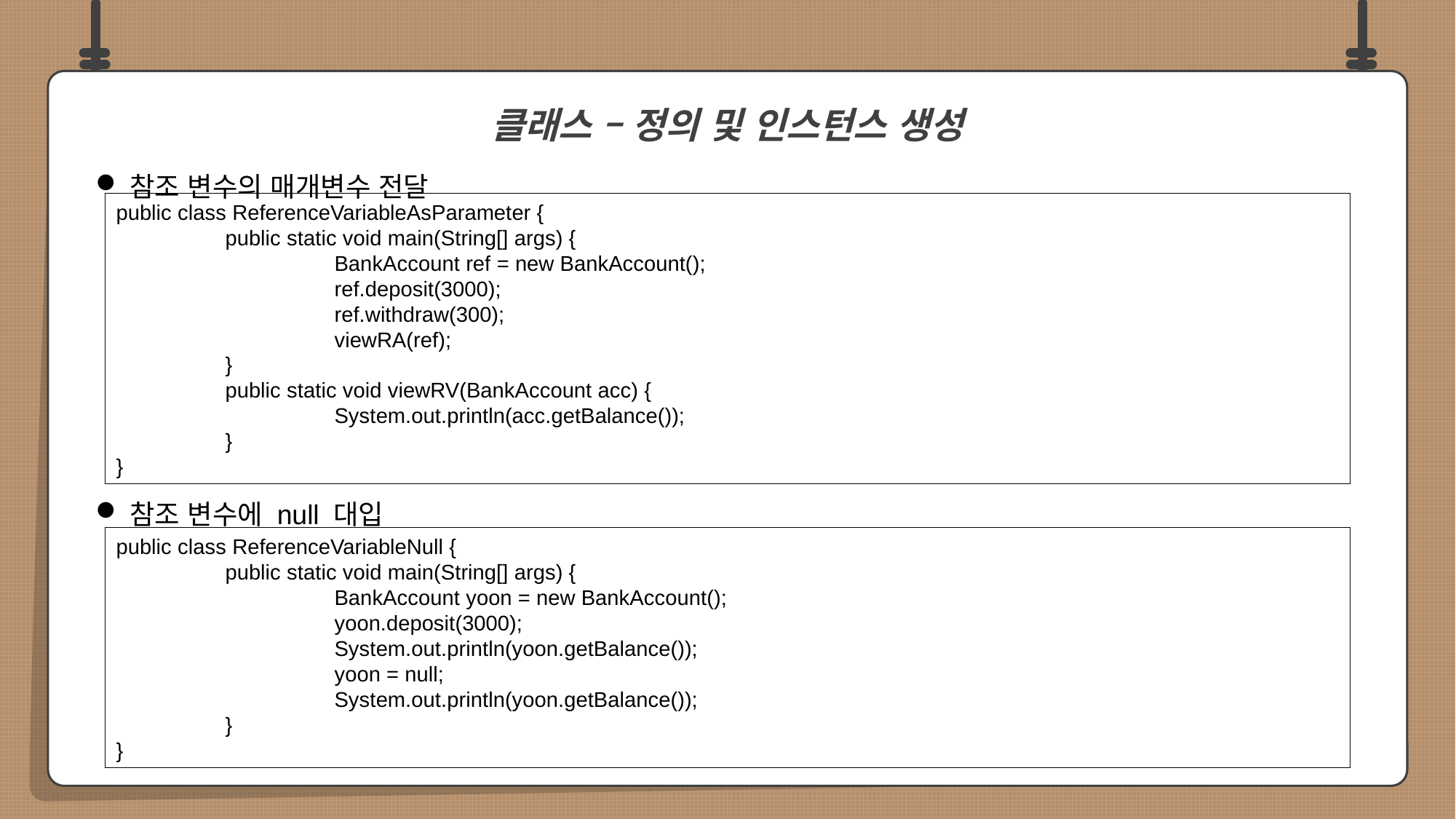

참조 변수의 매개변수 전달

참조 변수에 null 대입

클래스 – 정의 및 인스턴스 생성

public class ReferenceVariableAsParameter {
	public static void main(String[] args) {
		BankAccount ref = new BankAccount();
		ref.deposit(3000);
		ref.withdraw(300);
		viewRA(ref);
	}
	public static void viewRV(BankAccount acc) {
		System.out.println(acc.getBalance());
	}
}
public class ReferenceVariableNull {
	public static void main(String[] args) {
		BankAccount yoon = new BankAccount();
		yoon.deposit(3000);
		System.out.println(yoon.getBalance());
		yoon = null;
		System.out.println(yoon.getBalance());
	}
}